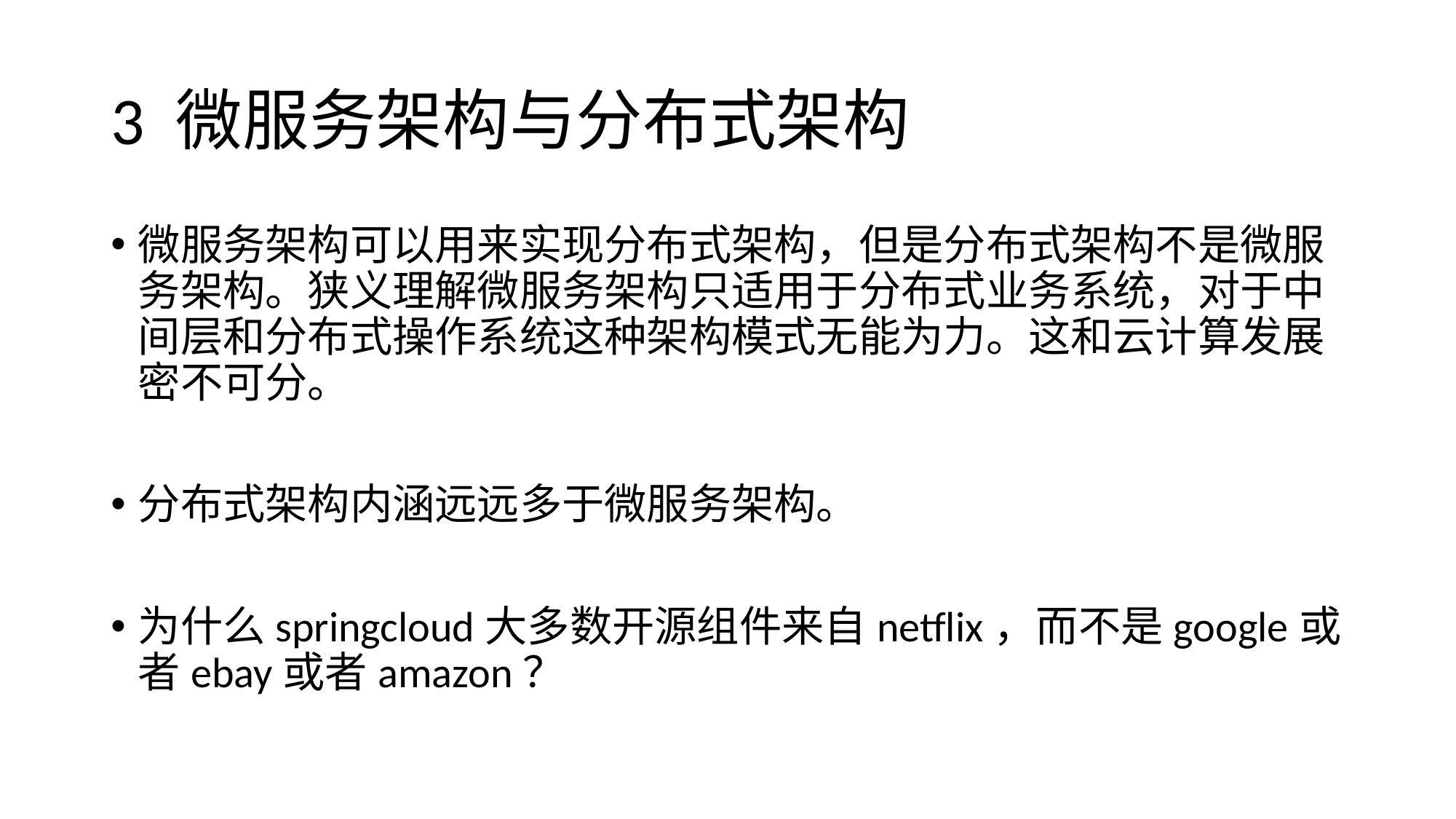

# 3 微服务架构与分布式架构
微服务架构可以用来实现分布式架构，但是分布式架构不是微服务架构。狭义理解微服务架构只适用于分布式业务系统，对于中间层和分布式操作系统这种架构模式无能为力。这和云计算发展密不可分。

分布式架构内涵远远多于微服务架构。

为什么springcloud大多数开源组件来自netflix，而不是google或者ebay或者amazon？